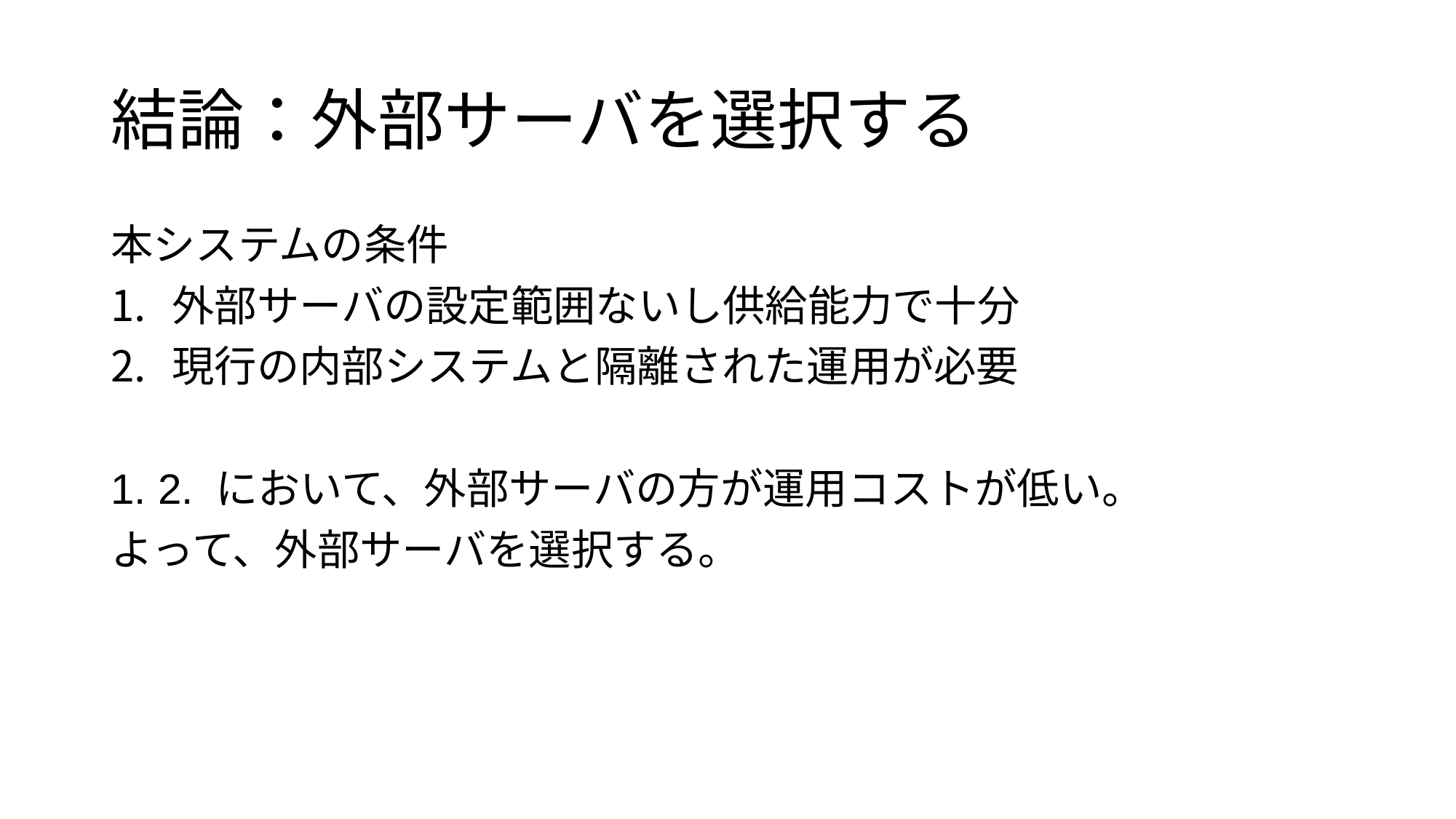

# 結論：外部サーバを選択する
本システムの条件
外部サーバの設定範囲ないし供給能力で十分
現行の内部システムと隔離された運用が必要

1. 2. において、外部サーバの方が運用コストが低い。
よって、外部サーバを選択する。